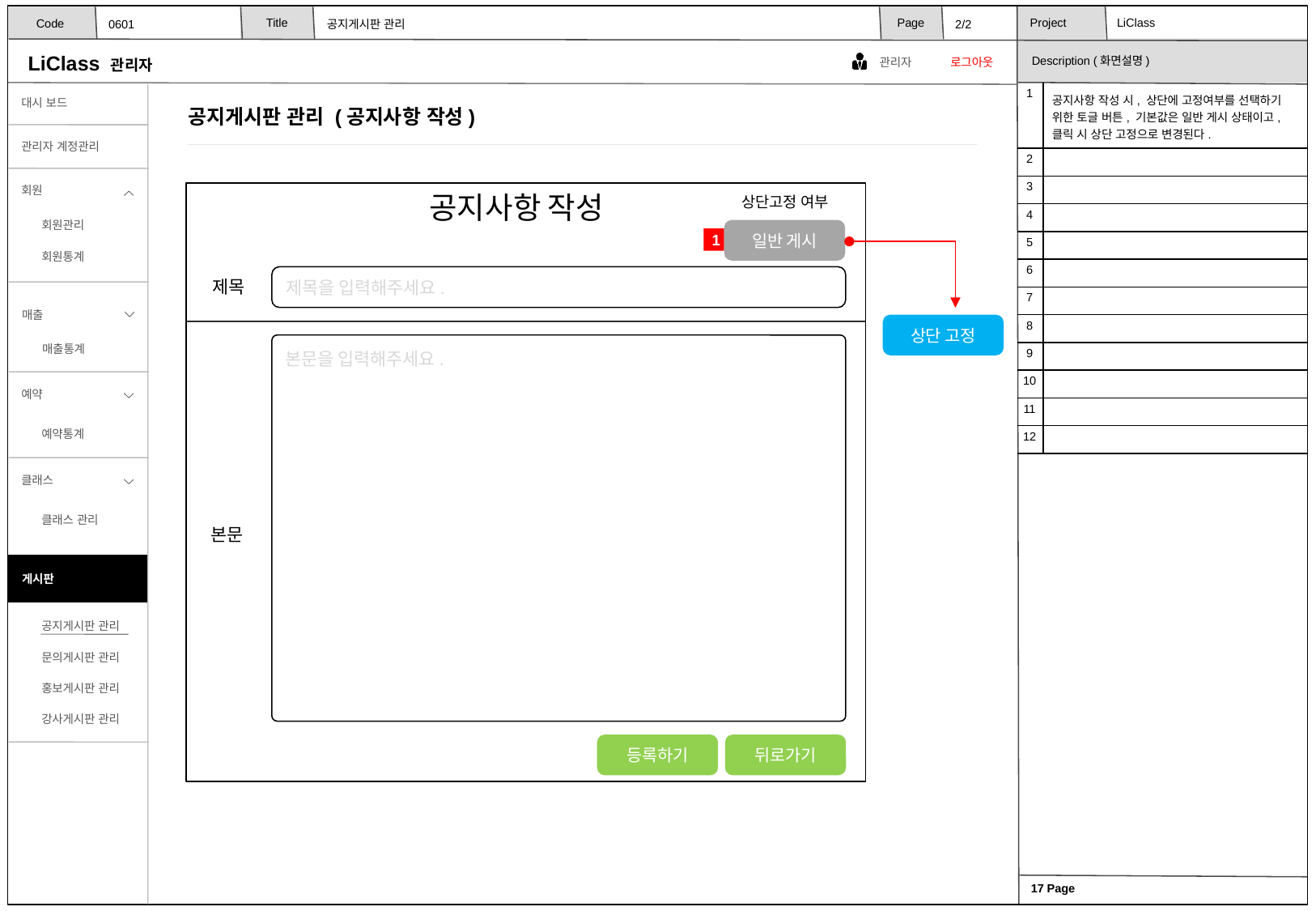

0601
공지게시판 관리
2/2
| 1 | 공지사항 작성 시, 상단에 고정여부를 선택하기 위한 토글 버튼, 기본값은 일반 게시 상태이고, 클릭 시 상단 고정으로 변경된다. |
| --- | --- |
| 2 |  |
| 3 |  |
| 4 |  |
| 5 |  |
| 6 |  |
| 7 |  |
| 8 |  |
| 9 |  |
| 10 |  |
| 11 |  |
| 12 |  |
공지게시판 관리 (공지사항 작성)

공지사항 작성
상단고정 여부
일반 게시
1

제목을 입력해주세요.
제목
상단 고정

본문을 입력해주세요.

본문
게시판

등록하기
뒤로가기